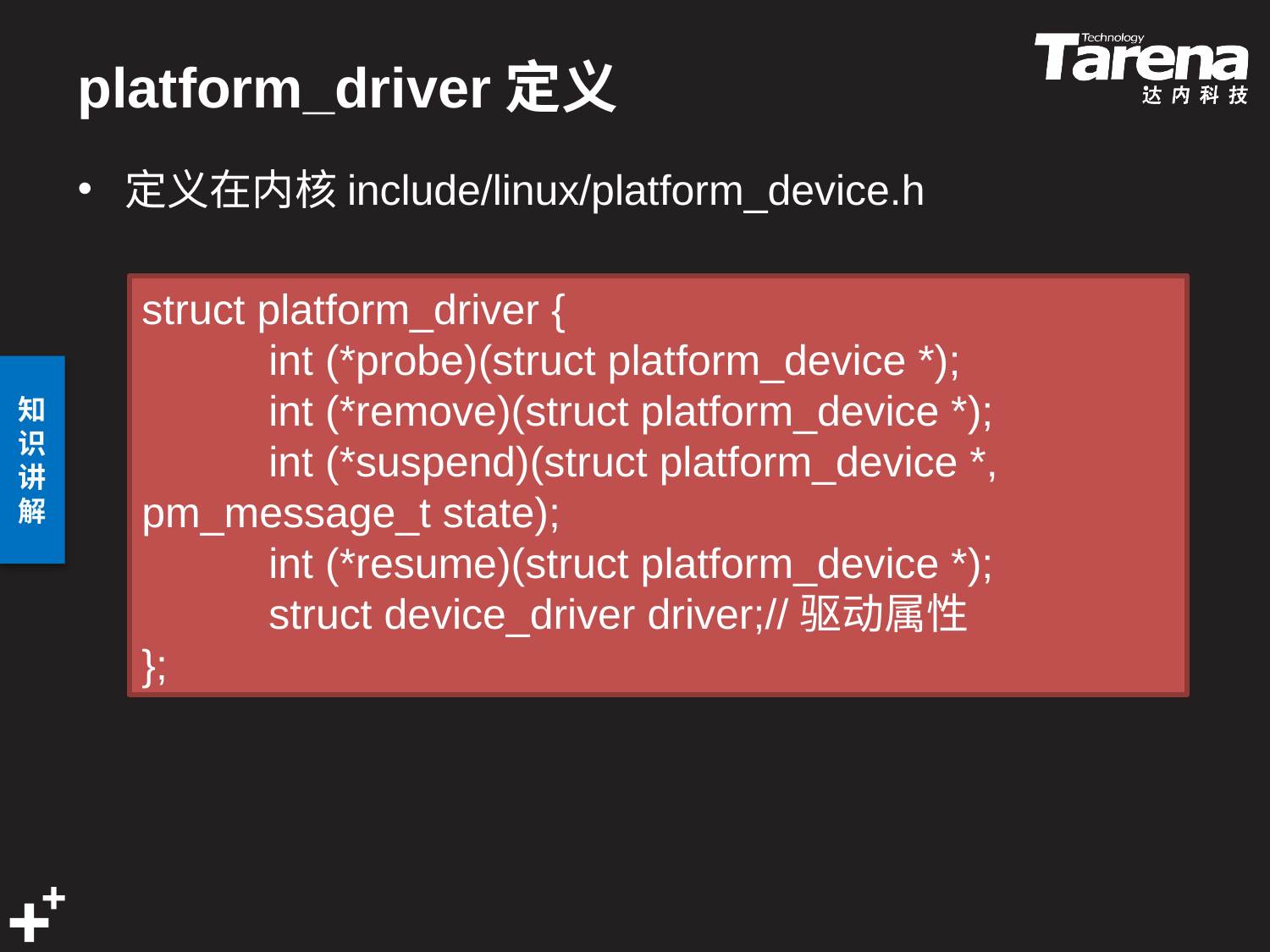

# platform_driver定义
定义在内核include/linux/platform_device.h
struct platform_driver {
	int (*probe)(struct platform_device *);
	int (*remove)(struct platform_device *);
	int (*suspend)(struct platform_device *, 	pm_message_t state);
	int (*resume)(struct platform_device *);
	struct device_driver driver;//驱动属性
};